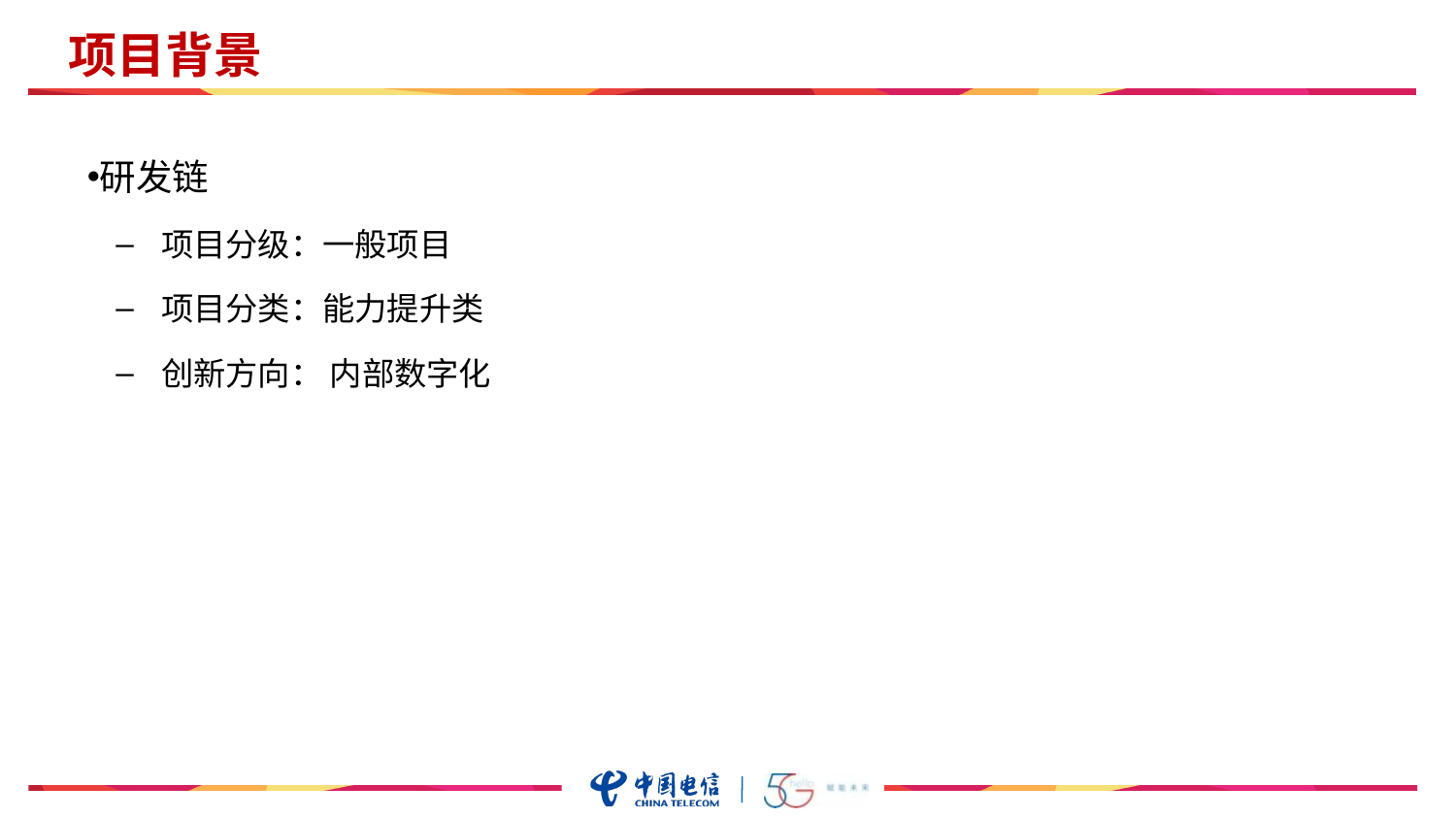

项目背景
研发链
项目分级：一般项目
项目分类：能力提升类
创新方向： 内部数字化